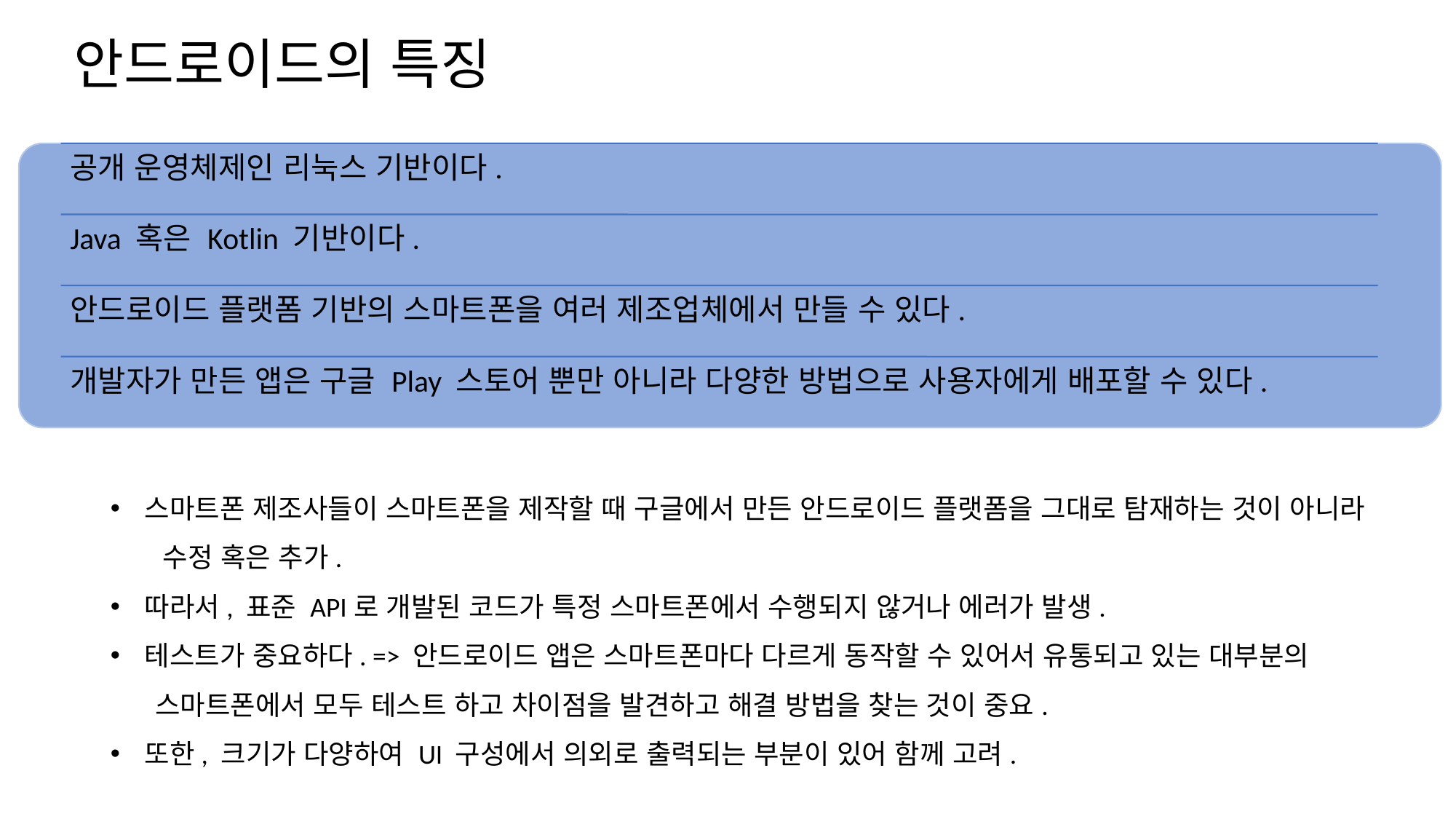

안드로이드의 특징

공개 운영체제인 리눅스 기반이다.
Java 혹은 Kotlin 기반이다.
안드로이드 플랫폼 기반의 스마트폰을 여러 제조업체에서 만들 수 있다.
개발자가 만든 앱은 구글 Play 스토어 뿐만 아니라 다양한 방법으로 사용자에게 배포할 수 있다.
스마트폰 제조사들이 스마트폰을 제작할 때 구글에서 만든 안드로이드 플랫폼을 그대로 탐재하는 것이 아니라
      수정 혹은 추가.
따라서, 표준 API로 개발된 코드가 특정 스마트폰에서 수행되지 않거나 에러가 발생.
테스트가 중요하다. => 안드로이드 앱은 스마트폰마다 다르게 동작할 수 있어서 유통되고 있는 대부분의
     스마트폰에서 모두 테스트 하고 차이점을 발견하고 해결 방법을 찾는 것이 중요.
또한, 크기가 다양하여 UI 구성에서 의외로 출력되는 부분이 있어 함께 고려.